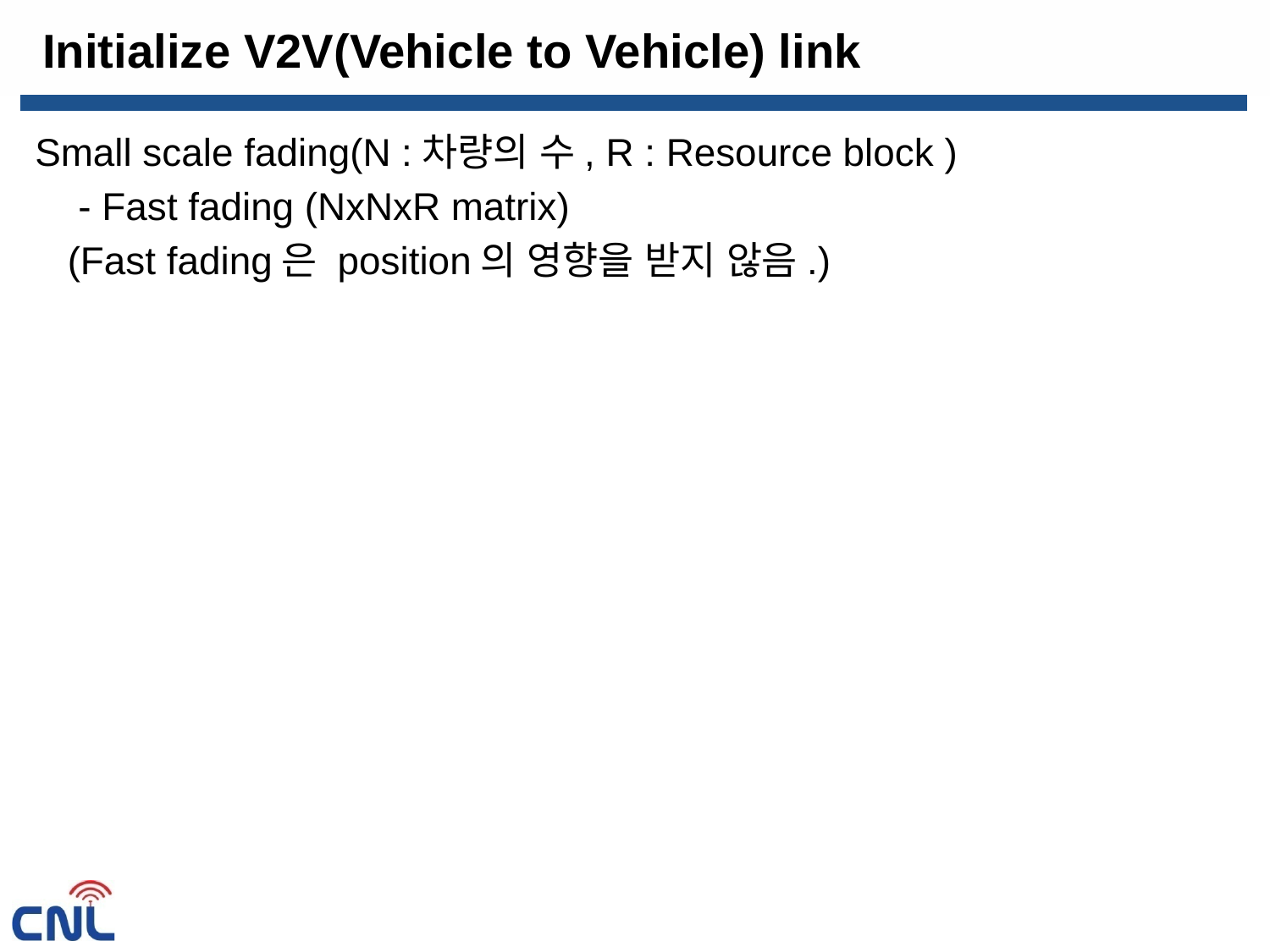

# Initialize V2V(Vehicle to Vehicle) link
Small scale fading(N :차량의 수, R : Resource block )
    - Fast fading (NxNxR matrix)
   (Fast fading은 position의 영향을 받지 않음.)